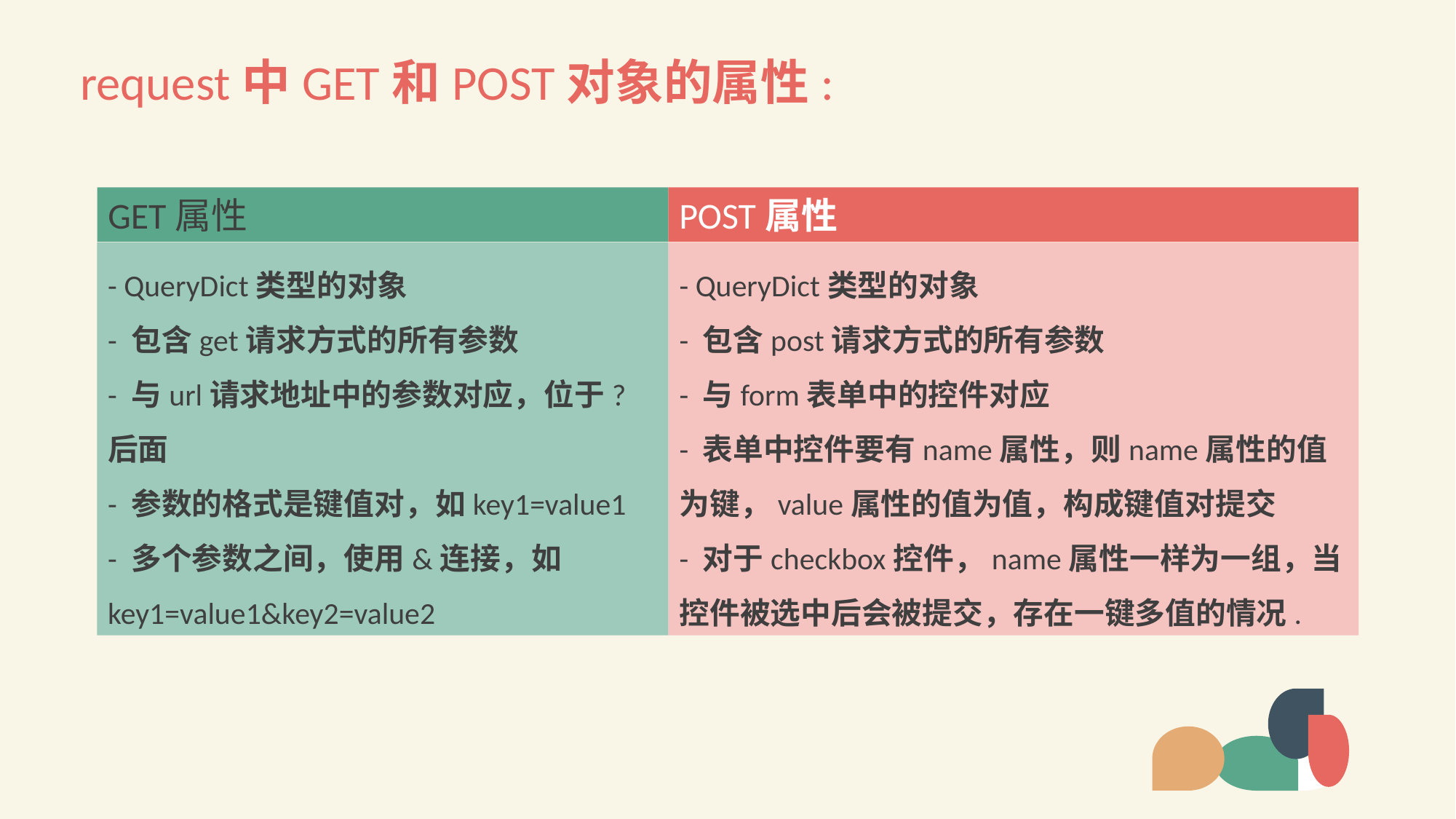

request中GET和POST对象的属性:
GET属性
POST属性
- QueryDict类型的对象
- 包含get请求方式的所有参数
- 与url请求地址中的参数对应，位于?后面
- 参数的格式是键值对，如key1=value1
- 多个参数之间，使用&连接，如key1=value1&key2=value2
- QueryDict类型的对象
- 包含post请求方式的所有参数
- 与form表单中的控件对应
- 表单中控件要有name属性，则name属性的值为键，value属性的值为值，构成键值对提交
- 对于checkbox控件，name属性一样为一组，当控件被选中后会被提交，存在一键多值的情况.

LOREM